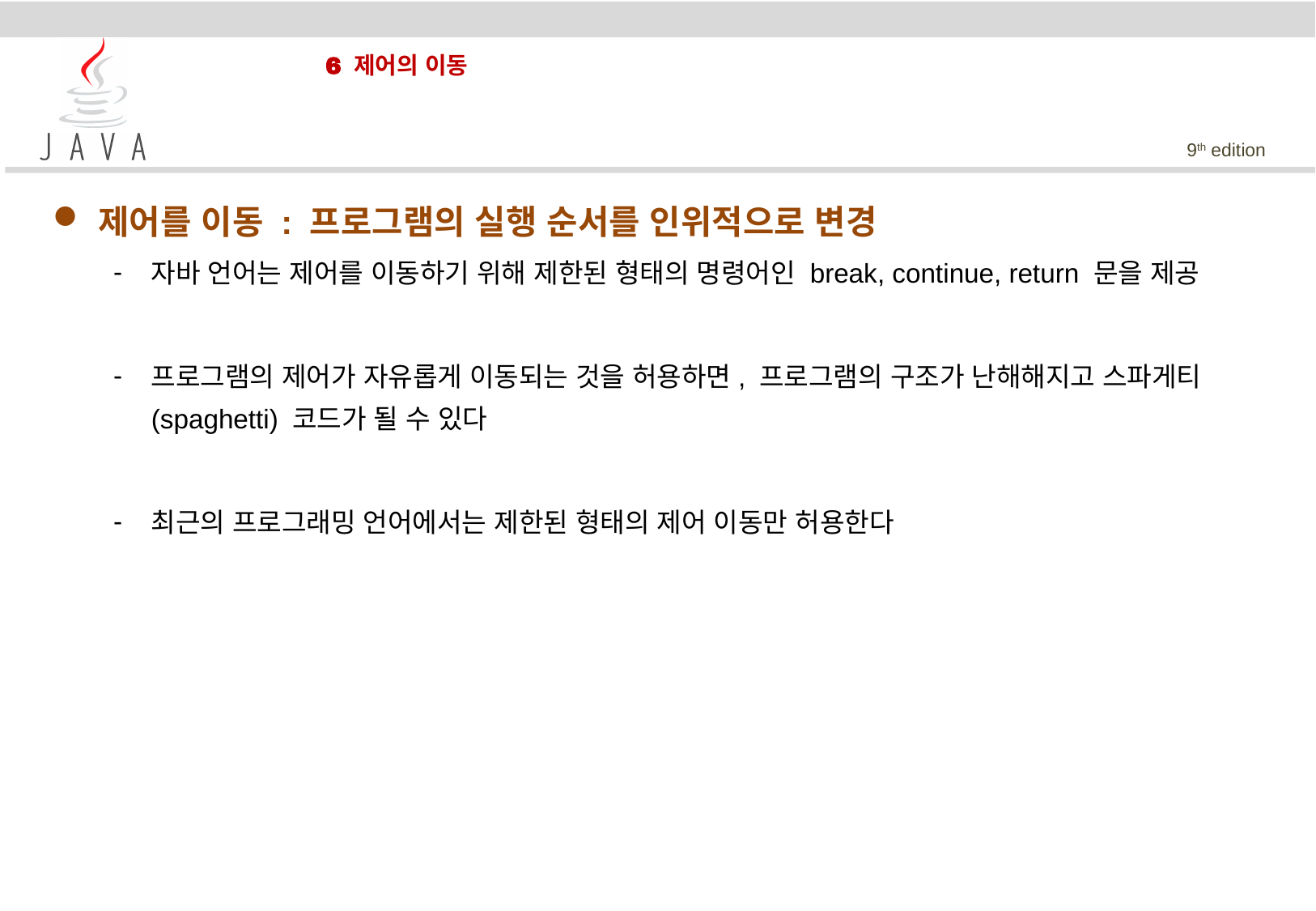

# 6 제어의 이동

제어를 이동 : 프로그램의 실행 순서를 인위적으로 변경
자바 언어는 제어를 이동하기 위해 제한된 형태의 명령어인 break, continue, return 문을 제공

프로그램의 제어가 자유롭게 이동되는 것을 허용하면, 프로그램의 구조가 난해해지고 스파게티(spaghetti) 코드가 될 수 있다

최근의 프로그래밍 언어에서는 제한된 형태의 제어 이동만 허용한다